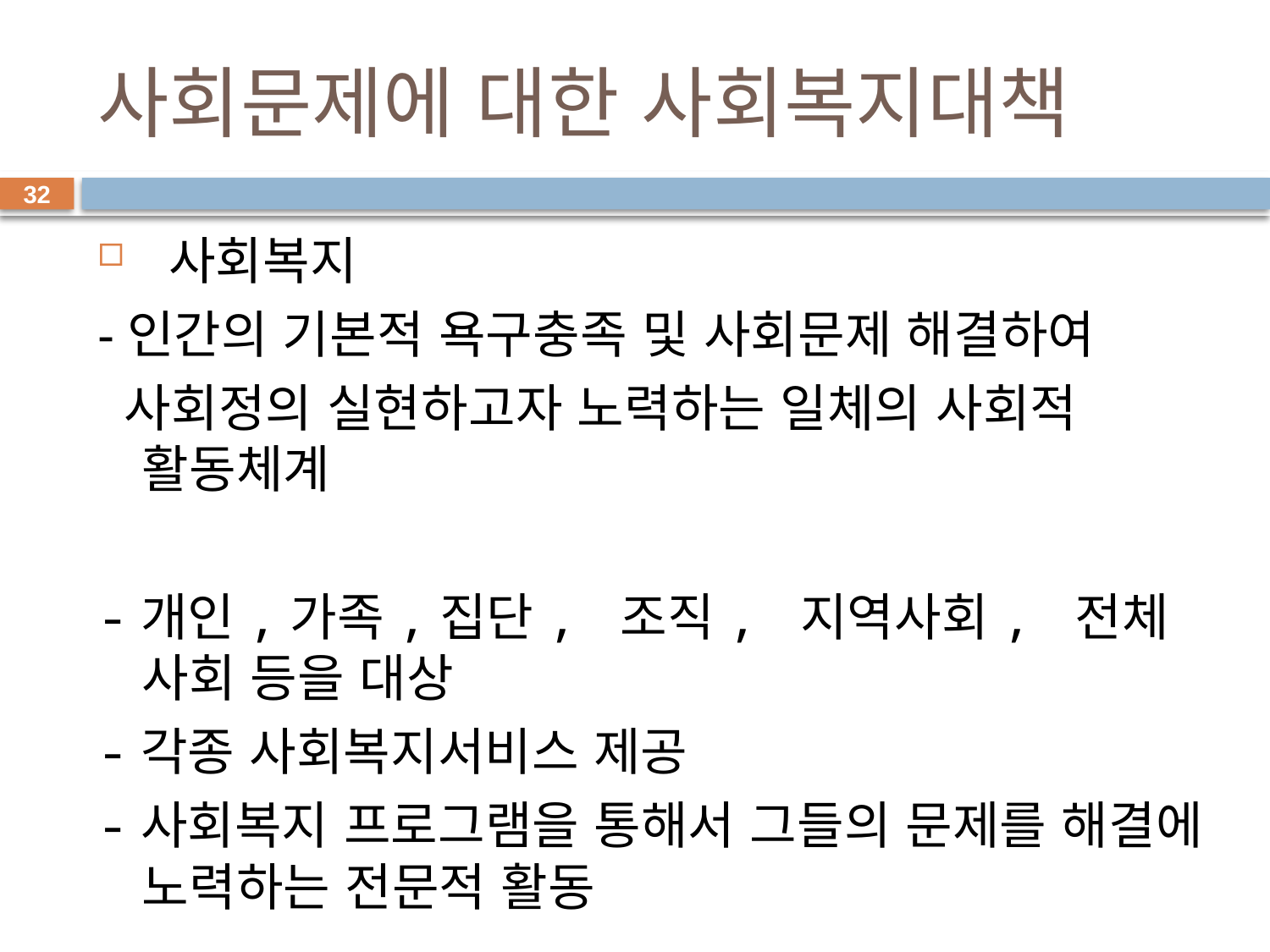

# 사회문제에 대한 사회복지대책
32
 사회복지
-인간의 기본적 욕구충족 및 사회문제 해결하여
 사회정의 실현하고자 노력하는 일체의 사회적 활동체계

-개인,가족,집단, 조직, 지역사회, 전체 사회 등을 대상
-각종 사회복지서비스 제공
-사회복지 프로그램을 통해서 그들의 문제를 해결에 노력하는 전문적 활동